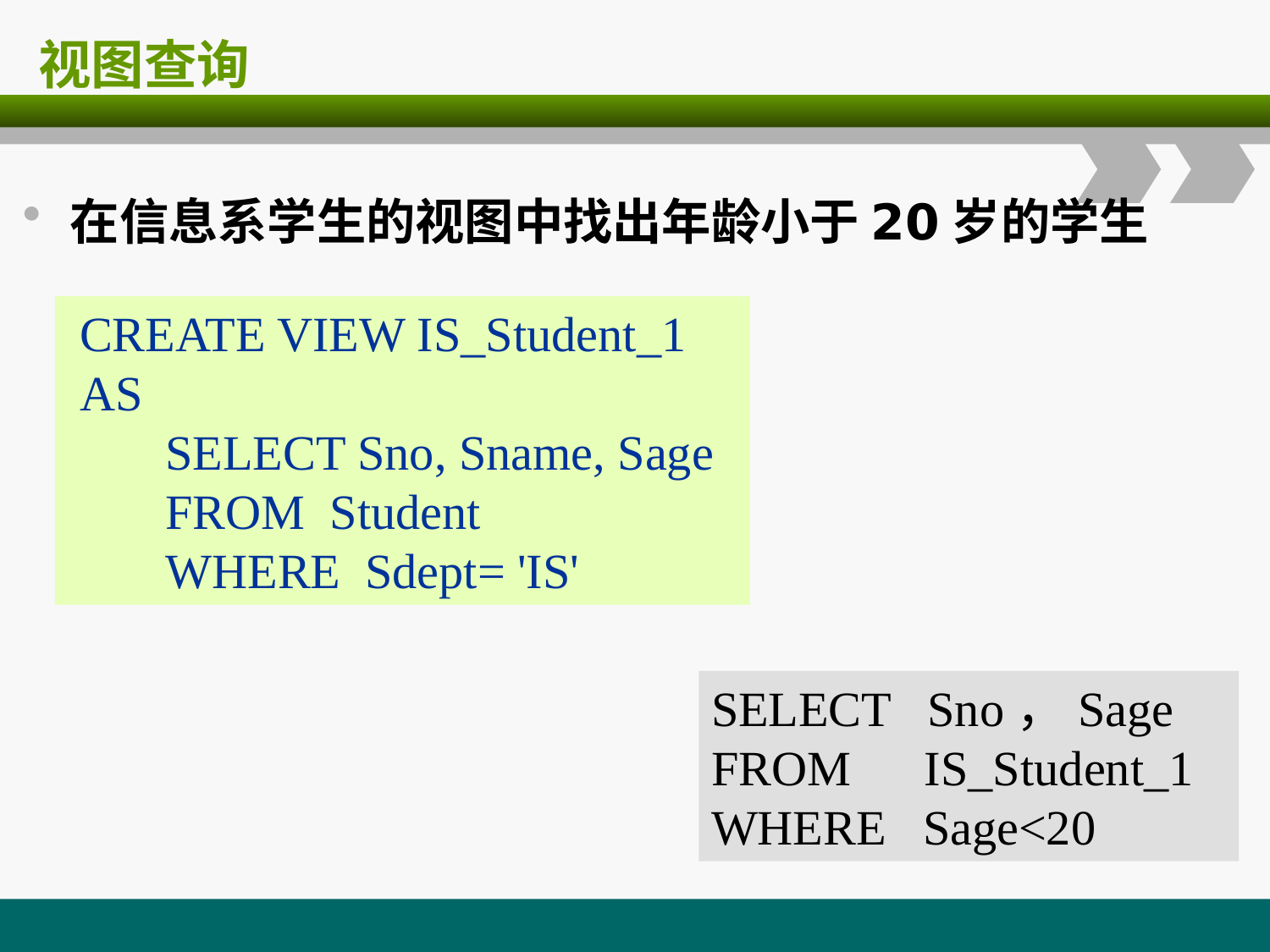

# 视图查询
在信息系学生的视图中找出年龄小于20岁的学生

 CREATE VIEW IS_Student_1
 AS
        SELECT Sno, Sname, Sage
        FROM  Student
        WHERE  Sdept= 'IS'
SELECT   Sno，Sage
FROM      IS_Student_1
WHERE   Sage<20